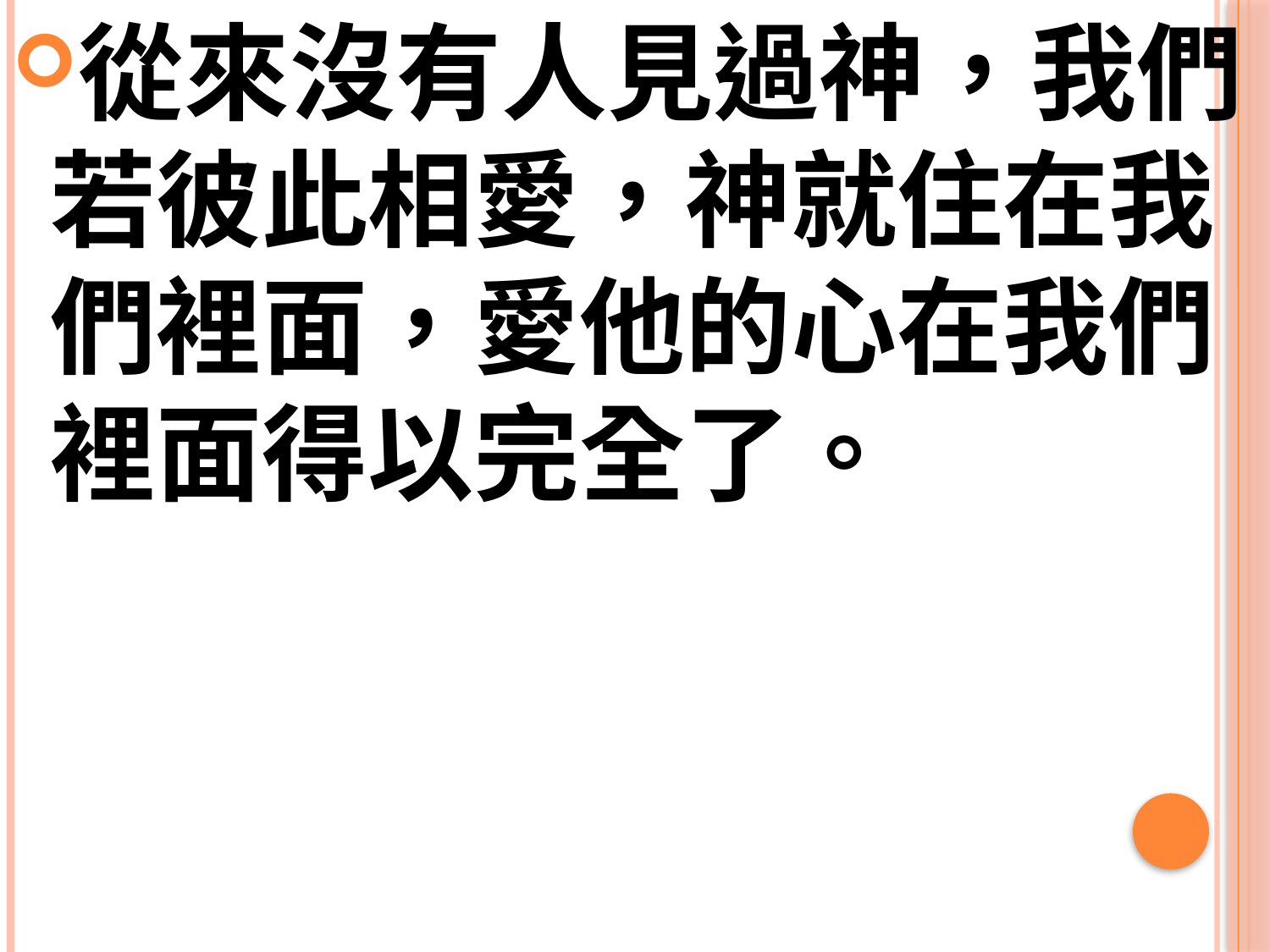

從來沒有人見過神，我們若彼此相愛，神就住在我們裡面，愛他的心在我們裡面得以完全了。